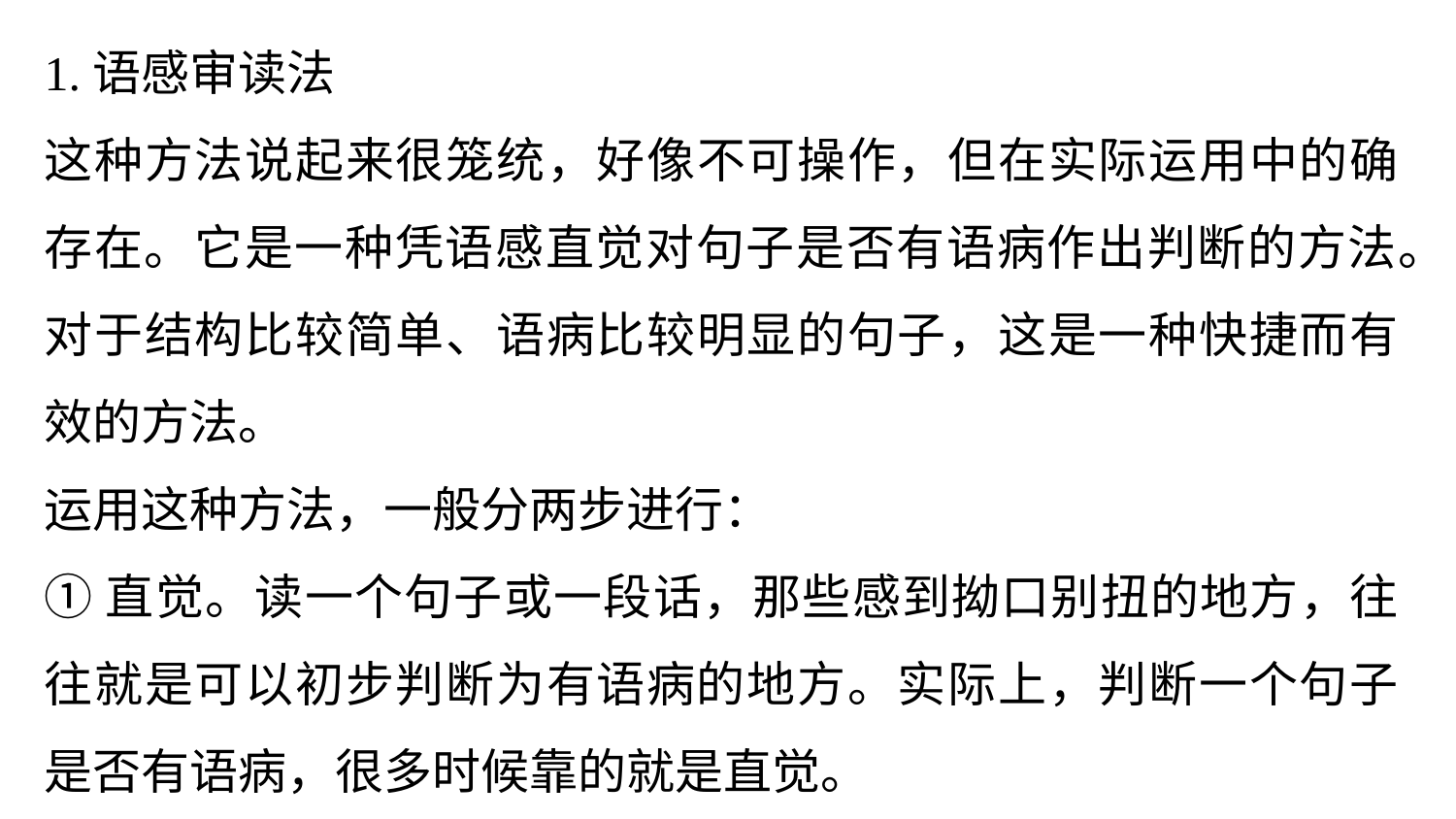

1.语感审读法
这种方法说起来很笼统，好像不可操作，但在实际运用中的确存在。它是一种凭语感直觉对句子是否有语病作出判断的方法。对于结构比较简单、语病比较明显的句子，这是一种快捷而有效的方法。
运用这种方法，一般分两步进行：
①直觉。读一个句子或一段话，那些感到拗口别扭的地方，往往就是可以初步判断为有语病的地方。实际上，判断一个句子是否有语病，很多时候靠的就是直觉。